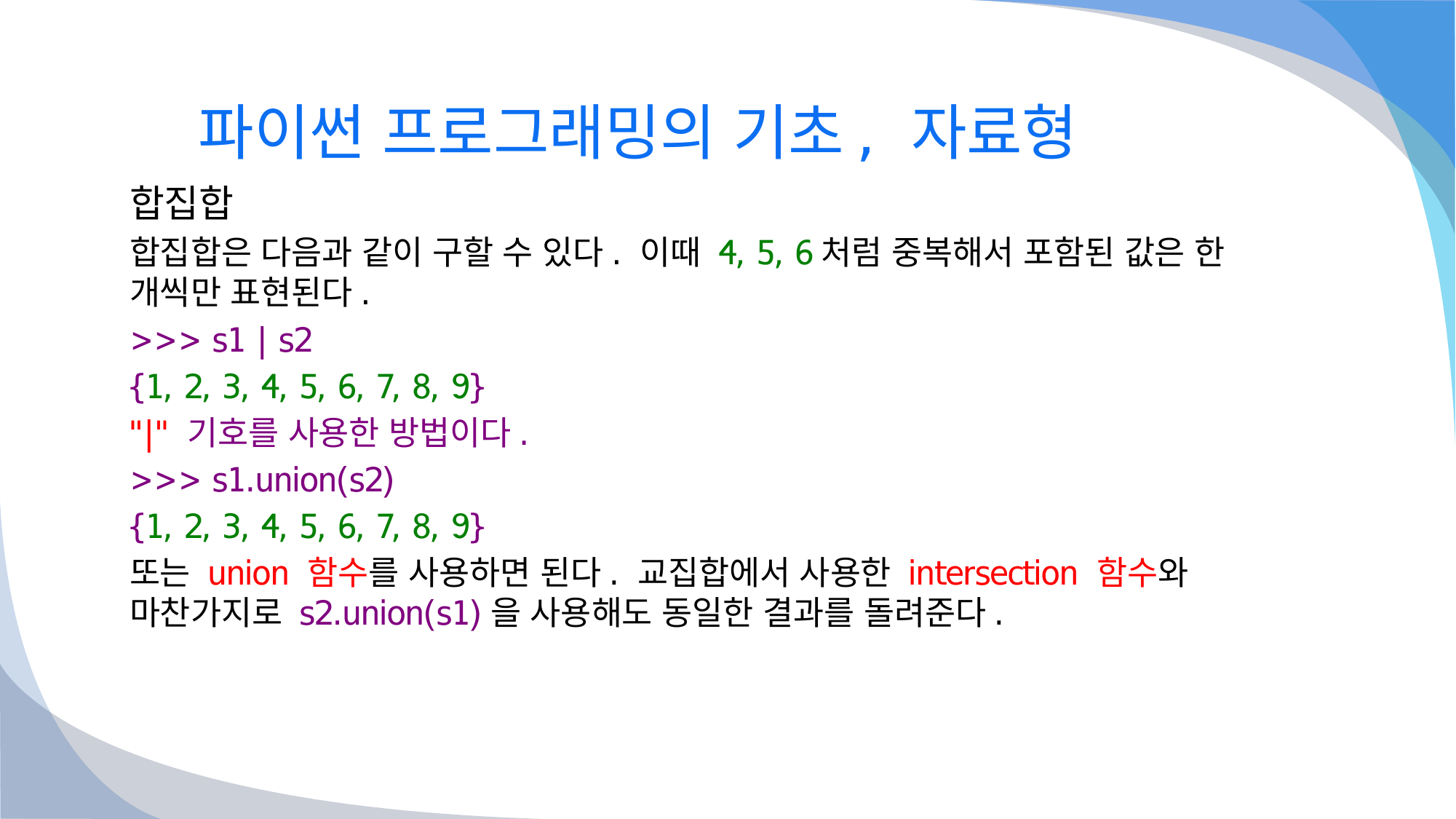

# 파이썬 프로그래밍의 기초, 자료형
합집합
합집합은 다음과 같이 구할 수 있다. 이때 4, 5, 6처럼 중복해서 포함된 값은 한 개씩만 표현된다.
>>> s1 | s2
{1, 2, 3, 4, 5, 6, 7, 8, 9}
"|" 기호를 사용한 방법이다.
>>> s1.union(s2)
{1, 2, 3, 4, 5, 6, 7, 8, 9}
또는 union 함수를 사용하면 된다. 교집합에서 사용한 intersection 함수와 마찬가지로 s2.union(s1)을 사용해도 동일한 결과를 돌려준다.